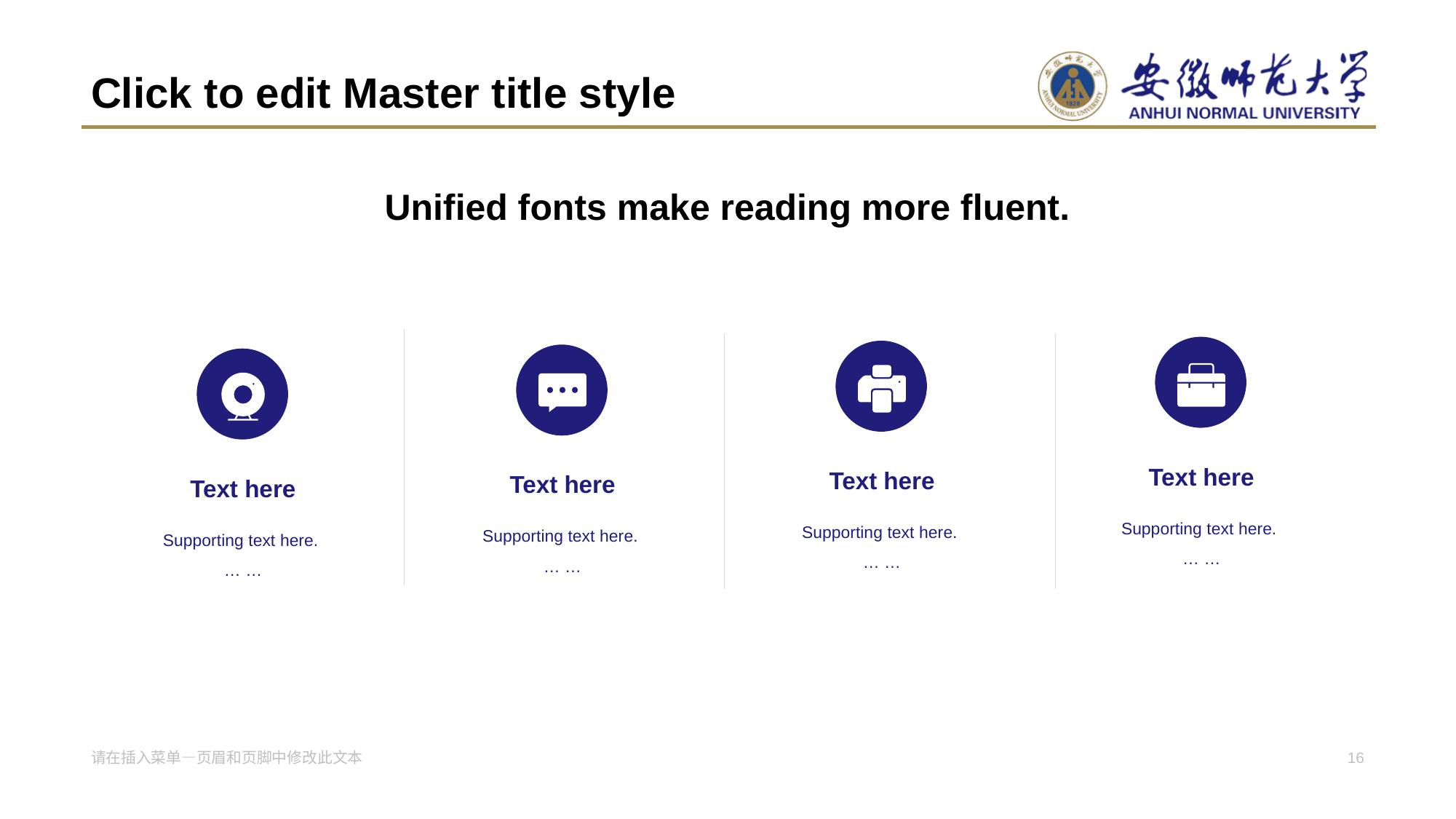

# Click to edit Master title style
Unified fonts make reading more fluent.

Text here
Text here
Text here
Text here
Supporting text here.
… …
Supporting text here.
… …
Supporting text here.
… …
Supporting text here.
… …
请在插入菜单—页眉和页脚中修改此文本
16